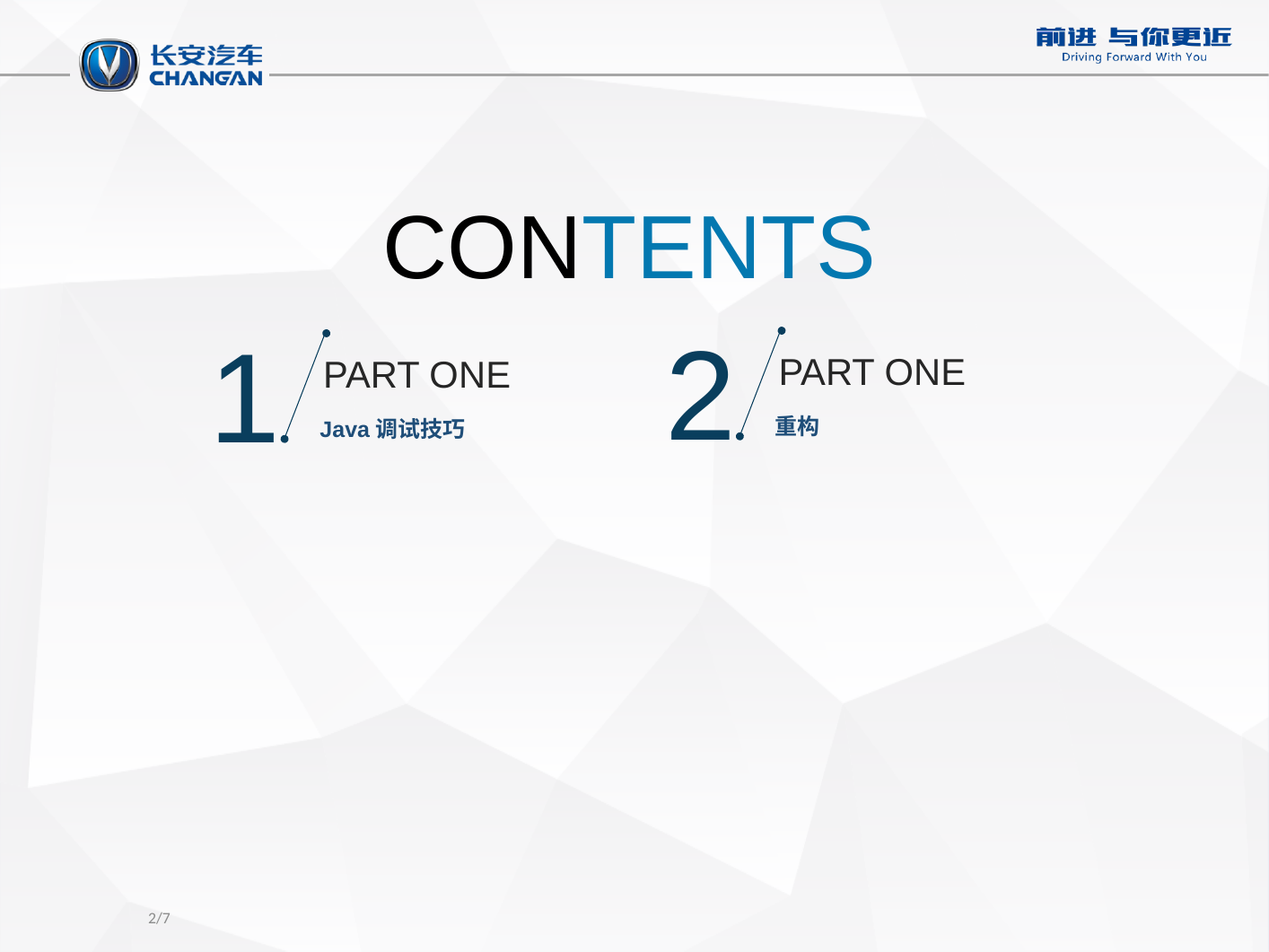

CONTENTS
2
1

PART ONE
PART ONE
重构
Java调试技巧
2/7